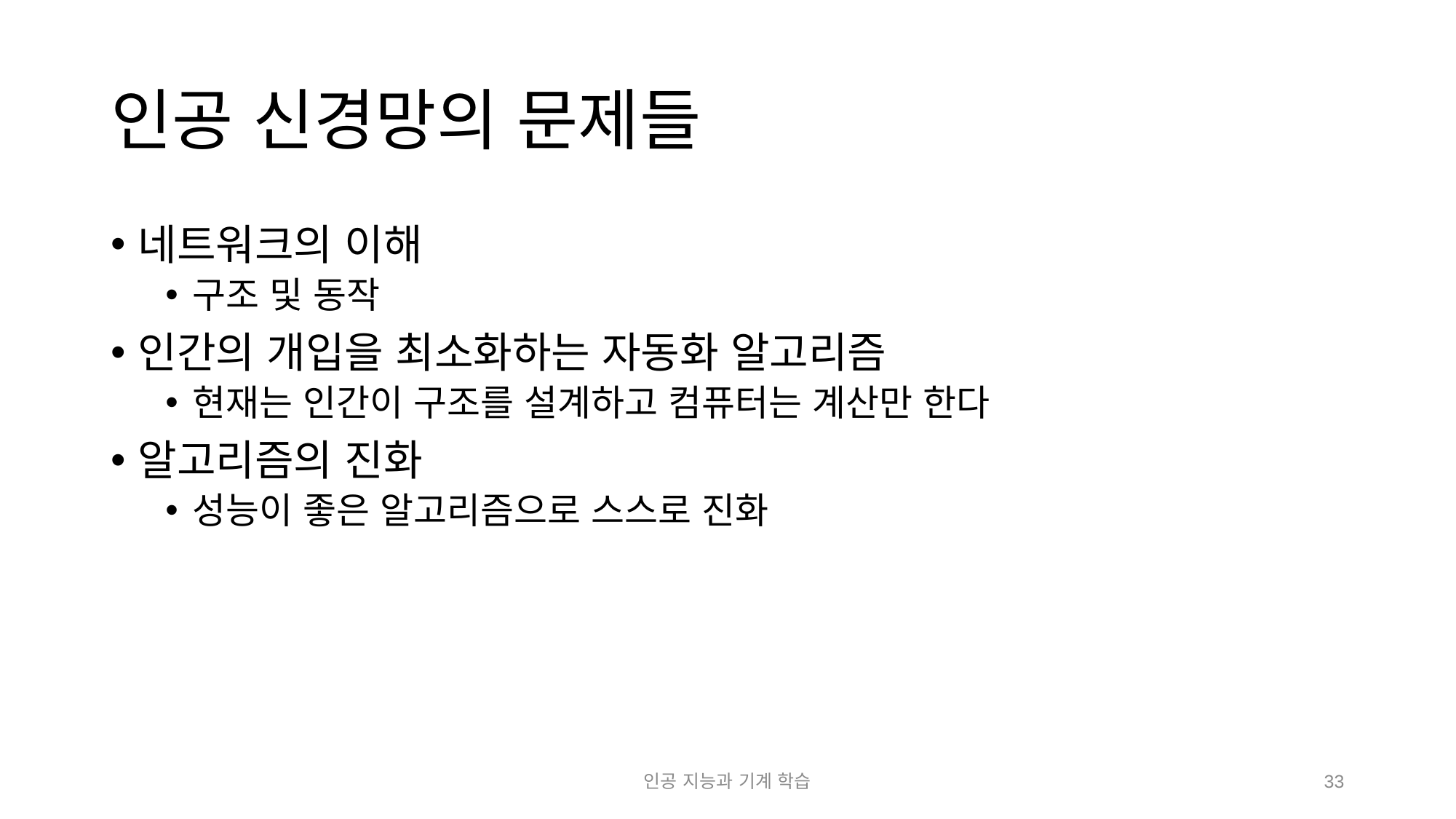

# 인공 신경망의 문제들
네트워크의 이해
구조 및 동작
인간의 개입을 최소화하는 자동화 알고리즘
현재는 인간이 구조를 설계하고 컴퓨터는 계산만 한다
알고리즘의 진화
성능이 좋은 알고리즘으로 스스로 진화

인공 지능과 기계 학습
33